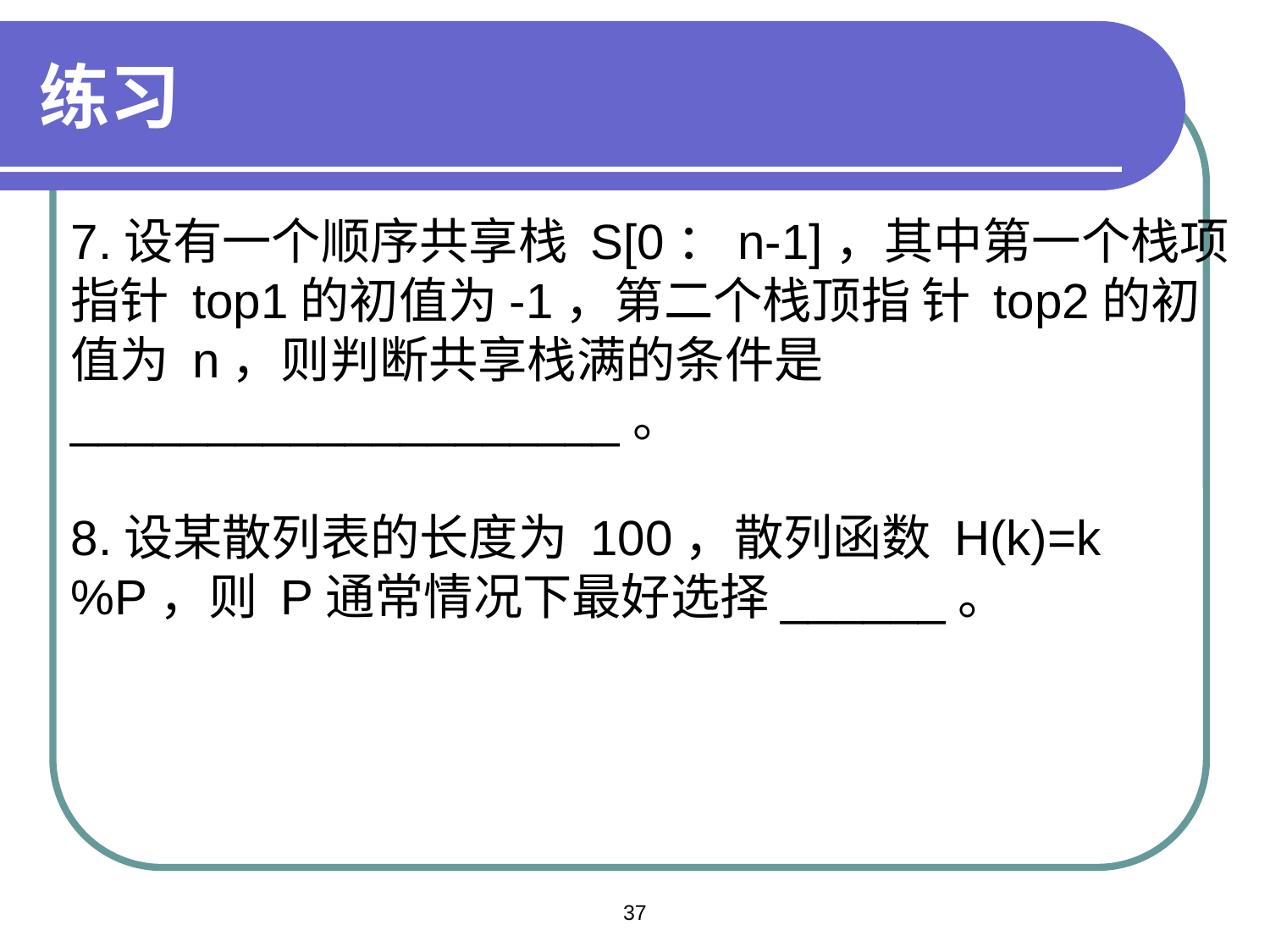

练习
7.设有一个顺序共享栈 S[0：n-1]，其中第一个栈项指针 top1的初值为-1，第二个栈顶指 针 top2的初值为 n，则判断共享栈满的条件是____________________。

8.设某散列表的长度为 100，散列函数 H(k)=k%P，则 P通常情况下最好选择______。

37